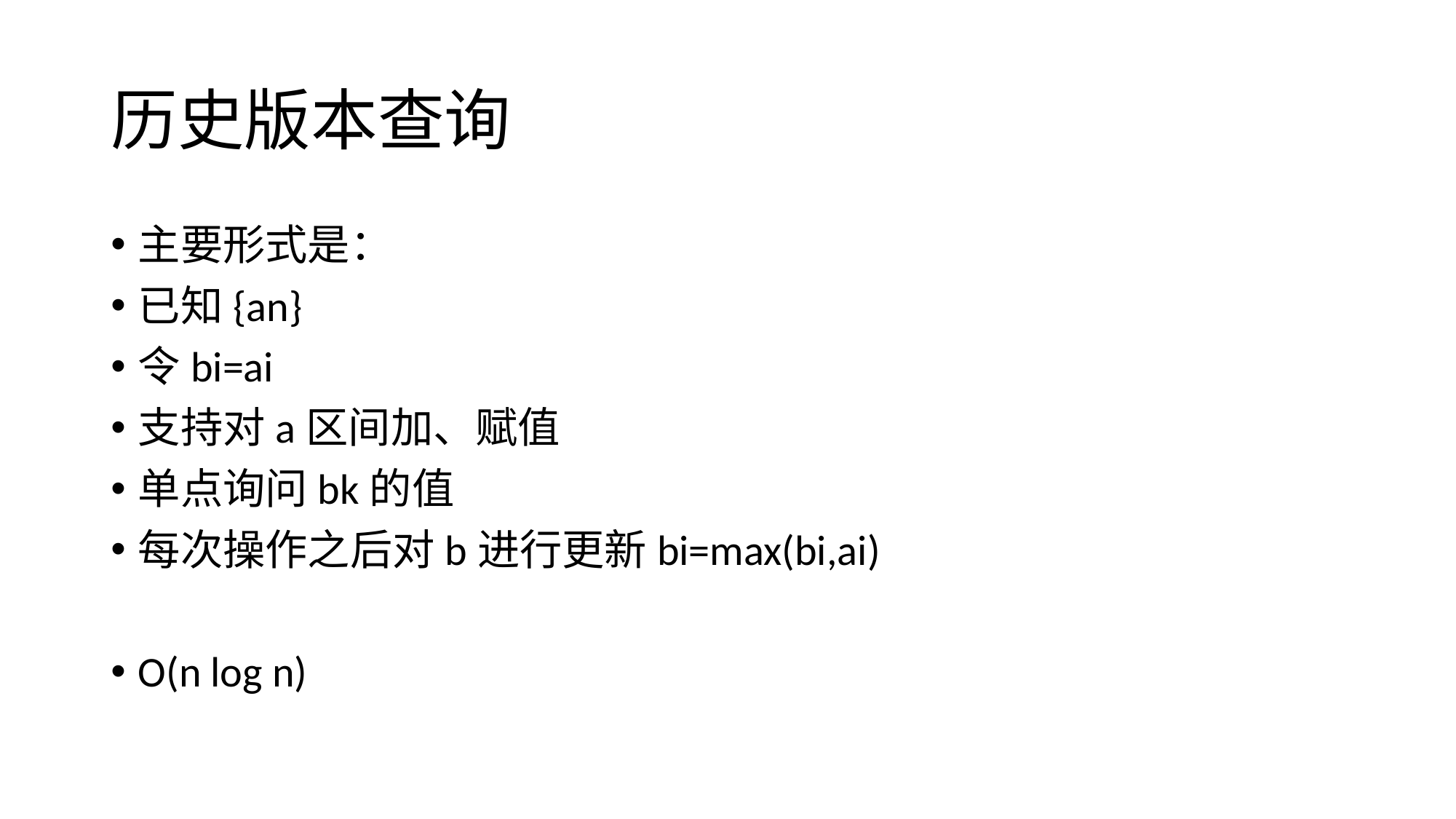

# 历史版本查询
主要形式是：
已知{an}
令bi=ai
支持对a区间加、赋值
单点询问bk的值
每次操作之后对b进行更新bi=max(bi,ai)

O(n log n)